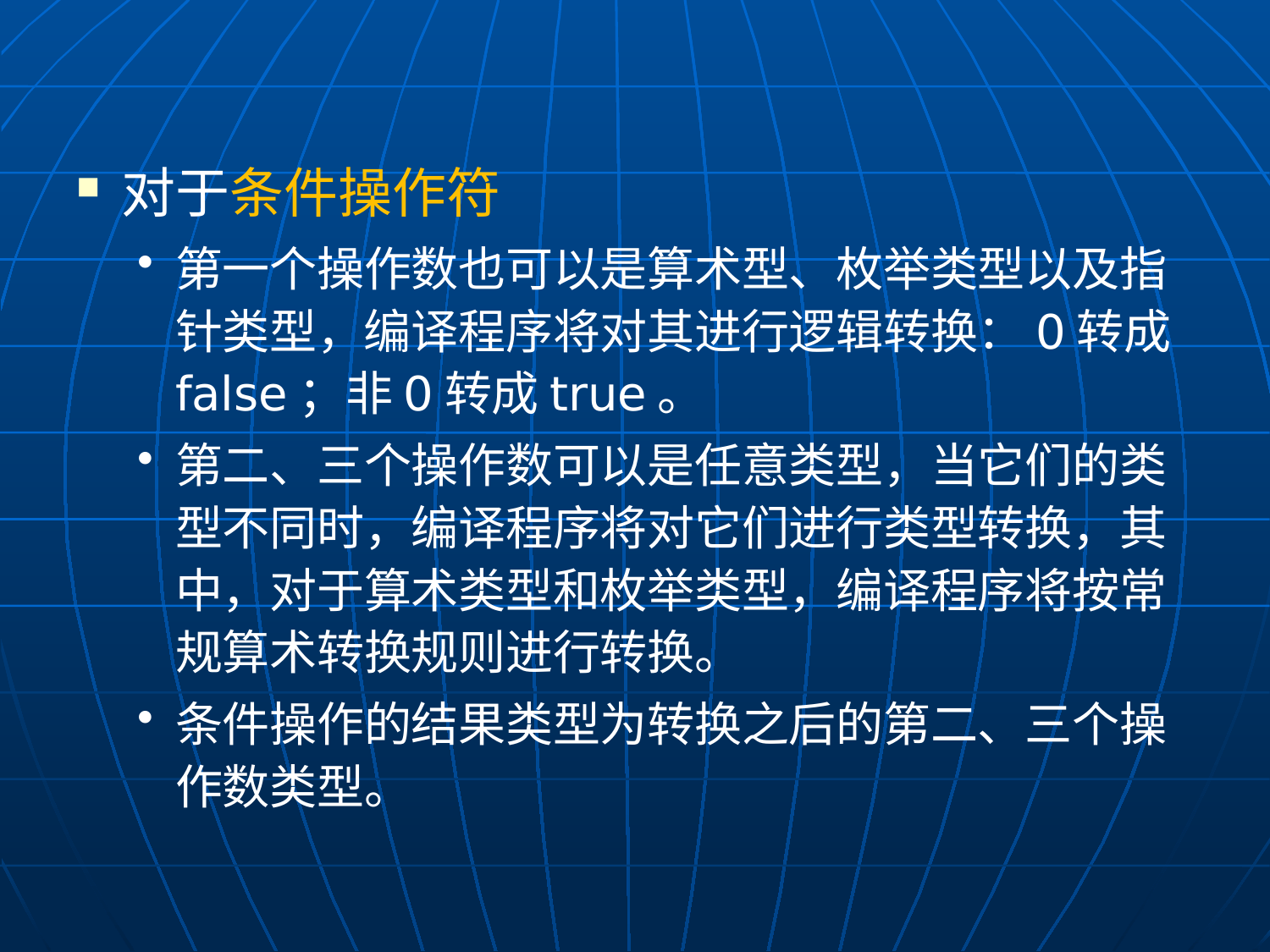

对于条件操作符
第一个操作数也可以是算术型、枚举类型以及指针类型，编译程序将对其进行逻辑转换：0转成false；非0转成true。
第二、三个操作数可以是任意类型，当它们的类型不同时，编译程序将对它们进行类型转换，其中，对于算术类型和枚举类型，编译程序将按常规算术转换规则进行转换。
条件操作的结果类型为转换之后的第二、三个操作数类型。